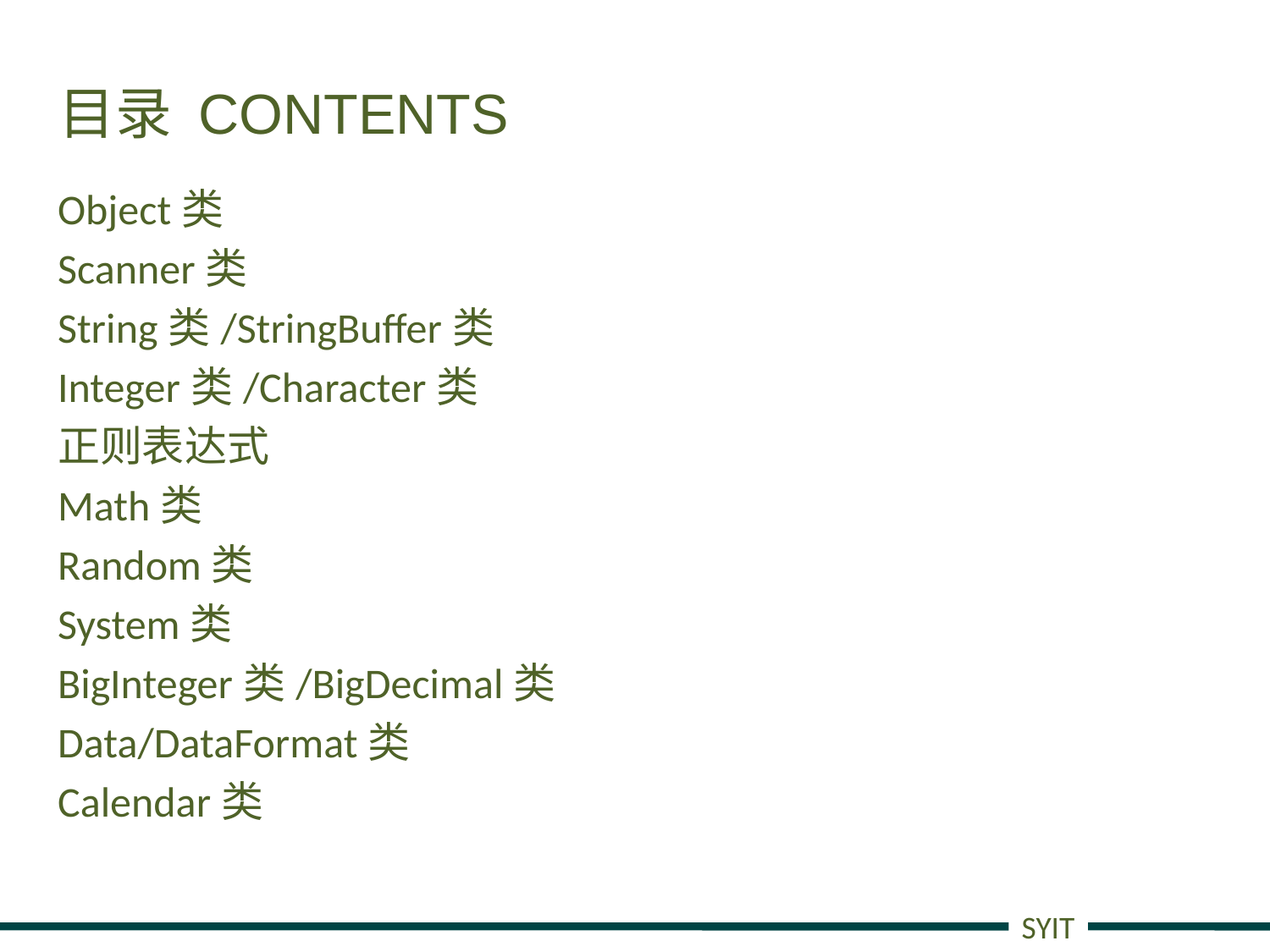

# 目录 CONTENTS
Object类
Scanner类
String类/StringBuffer类
Integer类/Character类
正则表达式
Math类
Random类
System类
BigInteger类/BigDecimal类
Data/DataFormat类
Calendar类
SYIT